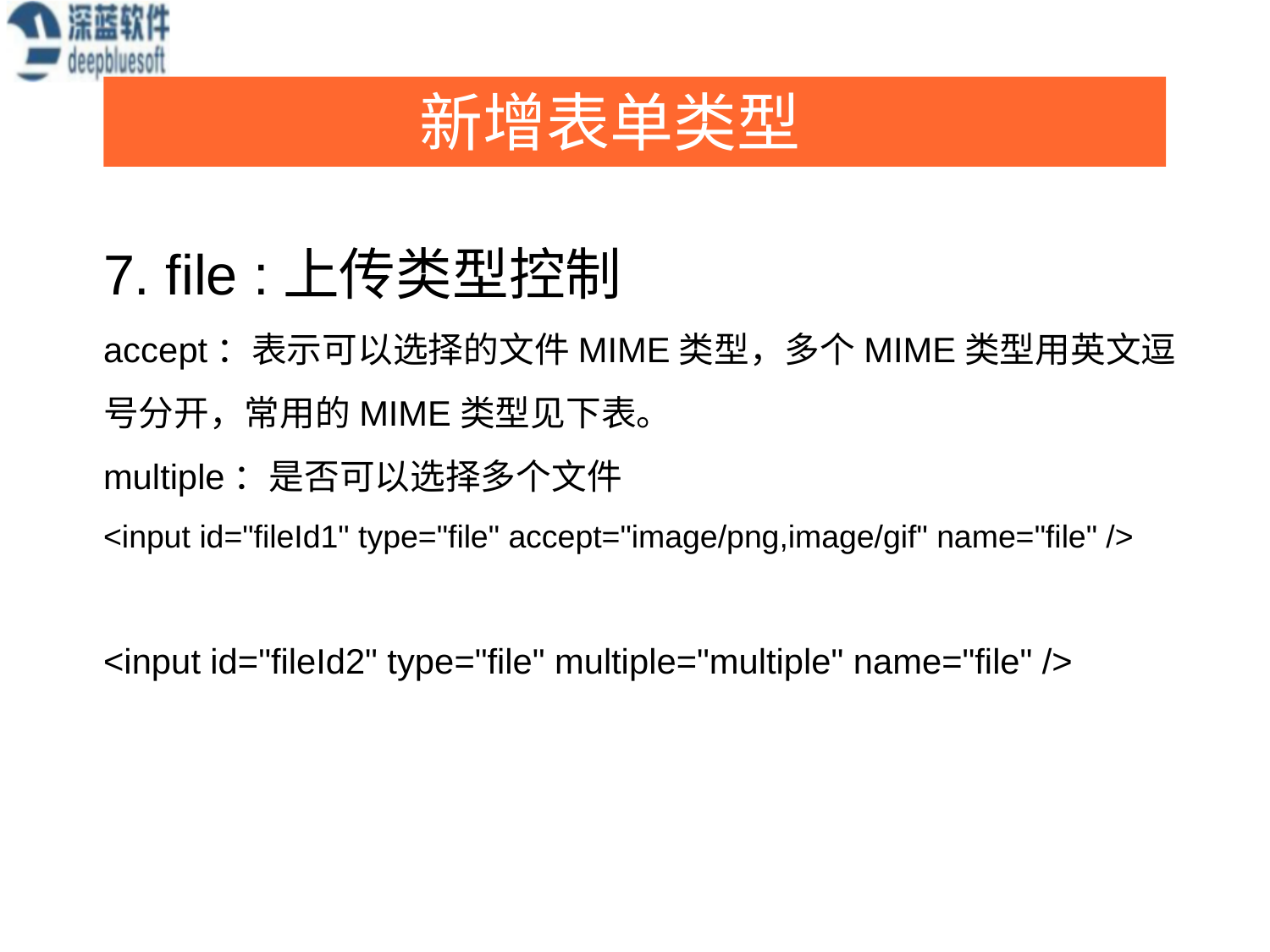

新增表单类型

7. file :上传类型控制
accept：表示可以选择的文件MIME类型，多个MIME类型用英文逗号分开，常用的MIME类型见下表。
multiple：是否可以选择多个文件
<input id="fileId1" type="file" accept="image/png,image/gif" name="file" />

<input id="fileId2" type="file" multiple="multiple" name="file" />